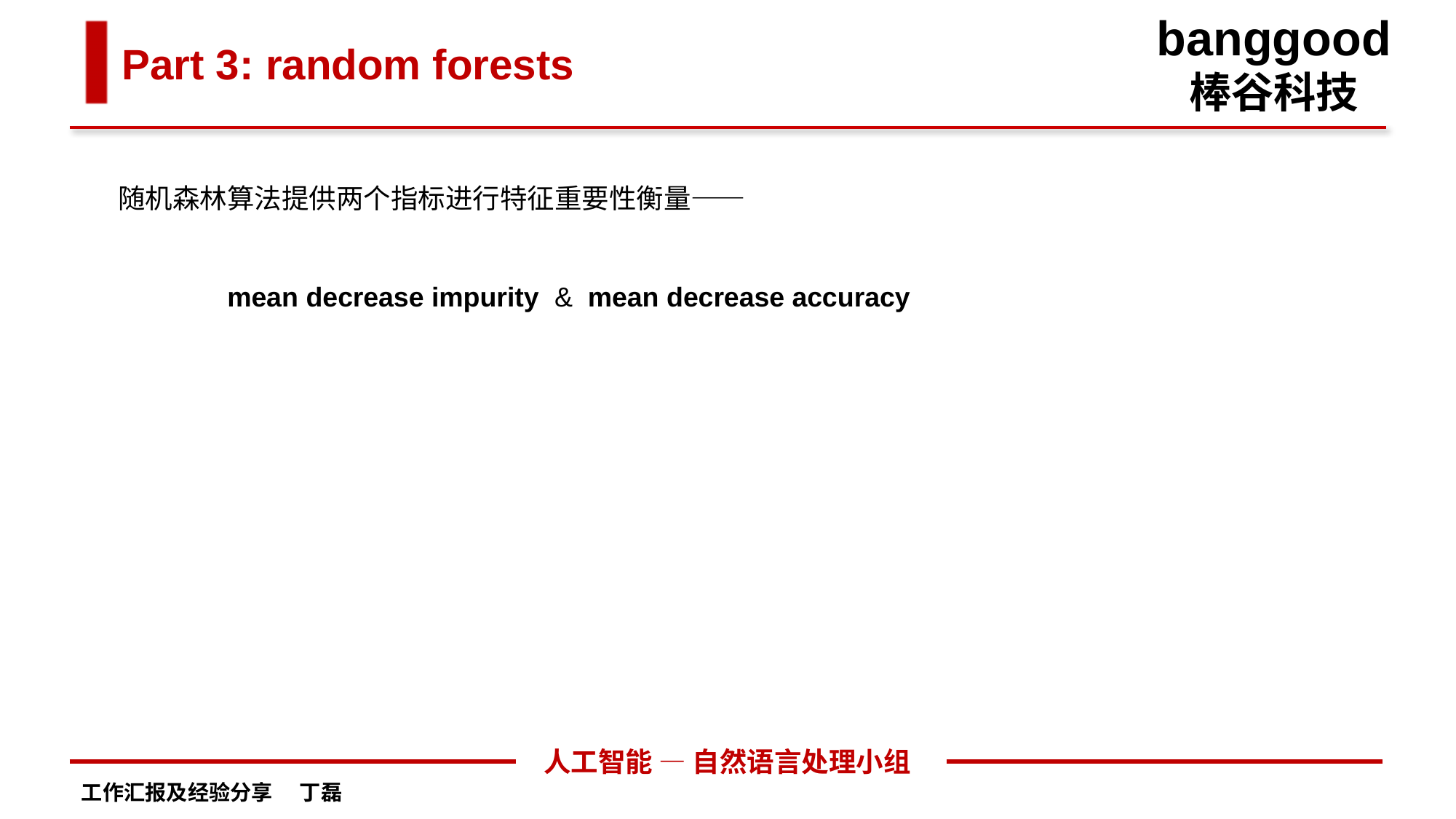

banggood
棒谷科技

Part 3: random forests
随机森林算法提供两个指标进行特征重要性衡量——

	mean decrease impurity  &  mean decrease accuracy

人工智能 — 自然语言处理小组
工作汇报及经验分享	丁磊